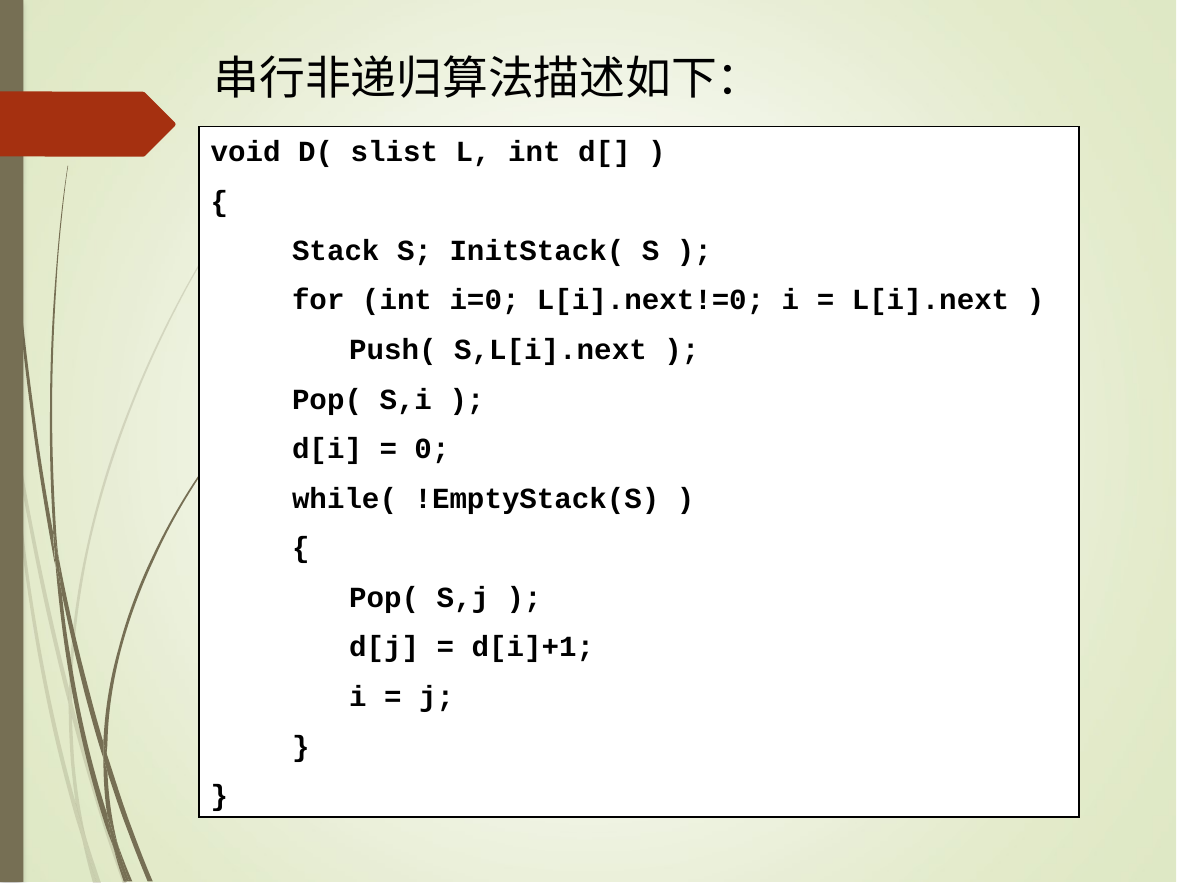

串行非递归算法描述如下：
void D( slist L, int d[] )
{
	Stack S; InitStack( S );
	for (int i=0; L[i].next!=0; i = L[i].next )
		Push( S,L[i].next );
	Pop( S,i );
	d[i] = 0;
	while( !EmptyStack(S) )
	{
		Pop( S,j );
		d[j] = d[i]+1;
		i = j;
	}
}